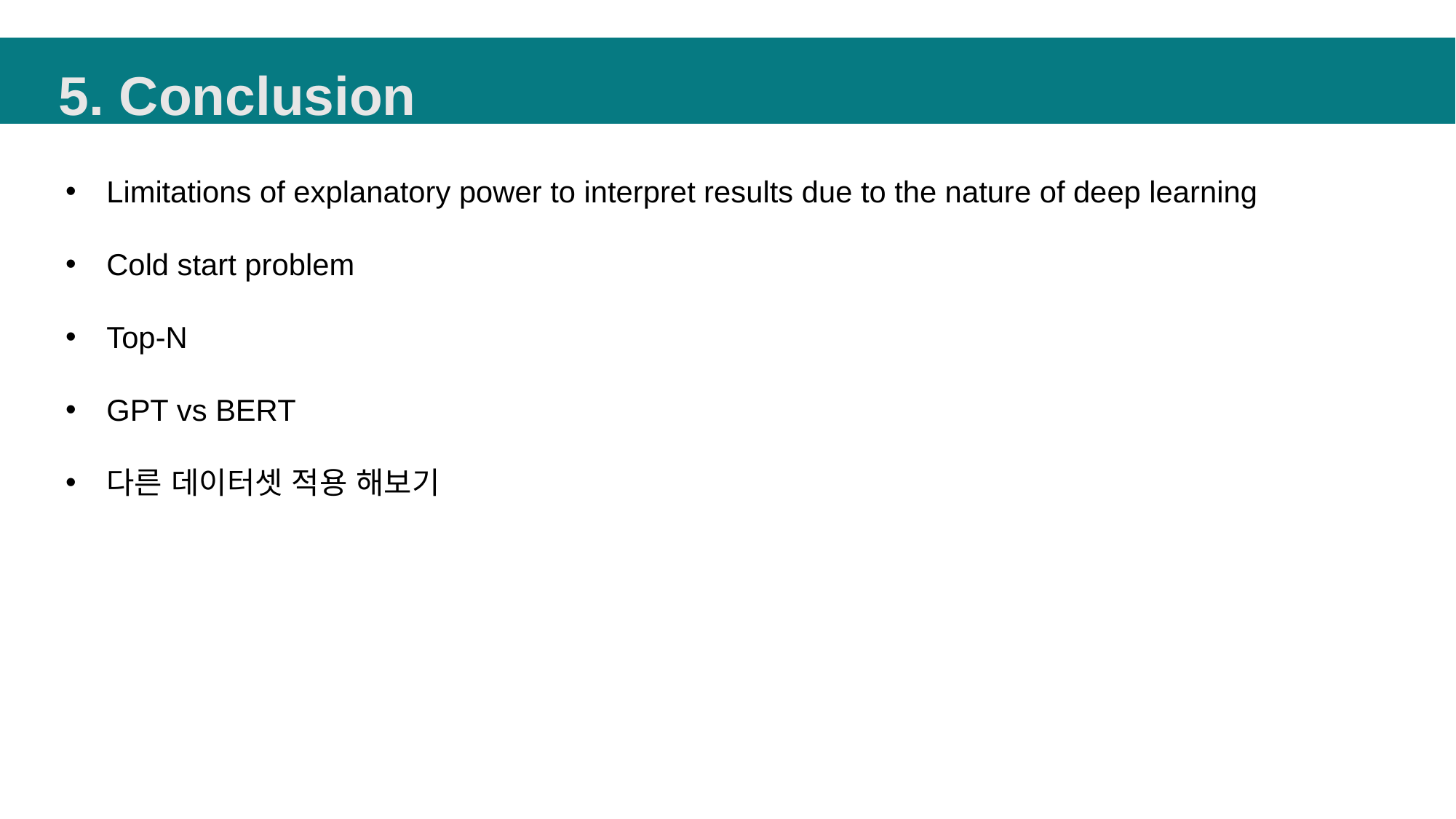

5. Conclusion

Limitations of explanatory power to interpret results due to the nature of deep learning
Cold start problem
Top-N
GPT vs BERT
다른 데이터셋 적용 해보기